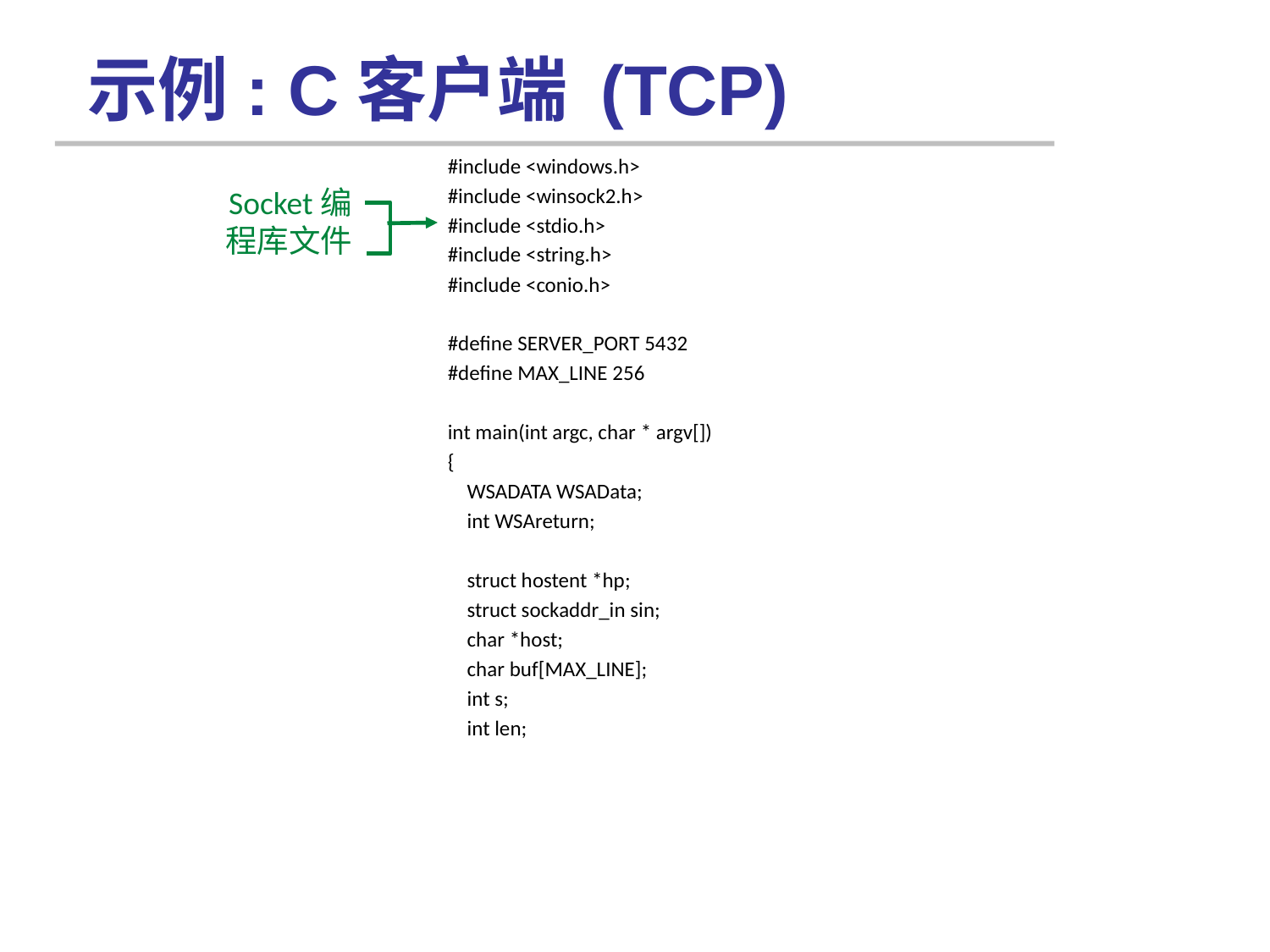

# 示例: C客户端 (TCP)
#include <windows.h>
#include <winsock2.h>
#include <stdio.h>
#include <string.h>
#include <conio.h>

#define SERVER_PORT 5432
#define MAX_LINE 256

int main(int argc, char * argv[])
{
    WSADATA WSAData;
    int WSAreturn;

    struct hostent *hp;
    struct sockaddr_in sin;
    char *host;
    char buf[MAX_LINE];
    int s;
    int len;

Socket编程库文件

17